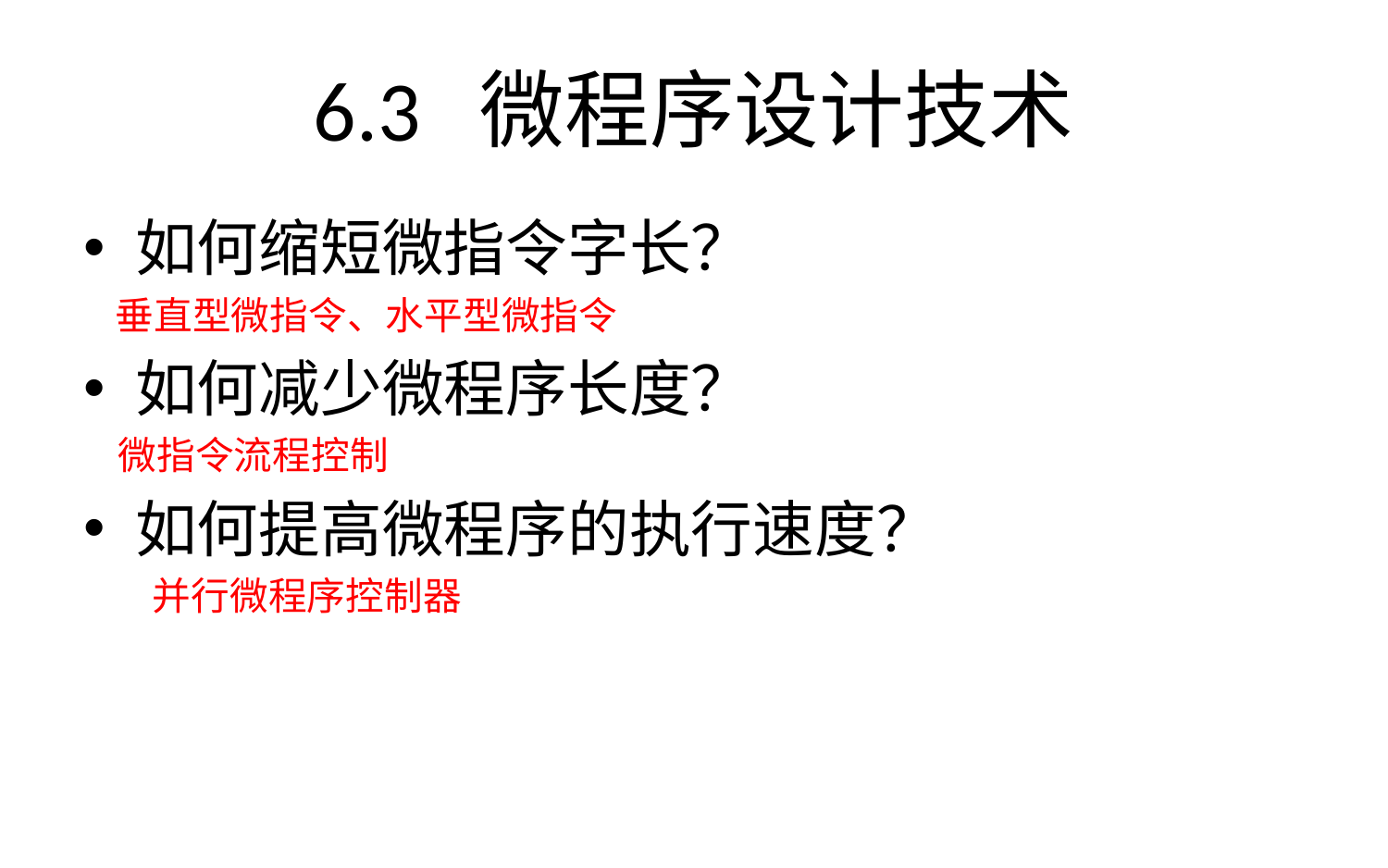

# 6.3  微程序设计技术
如何缩短微指令字长？
   垂直型微指令、水平型微指令
如何减少微程序长度？
   微指令流程控制
如何提高微程序的执行速度？
       并行微程序控制器